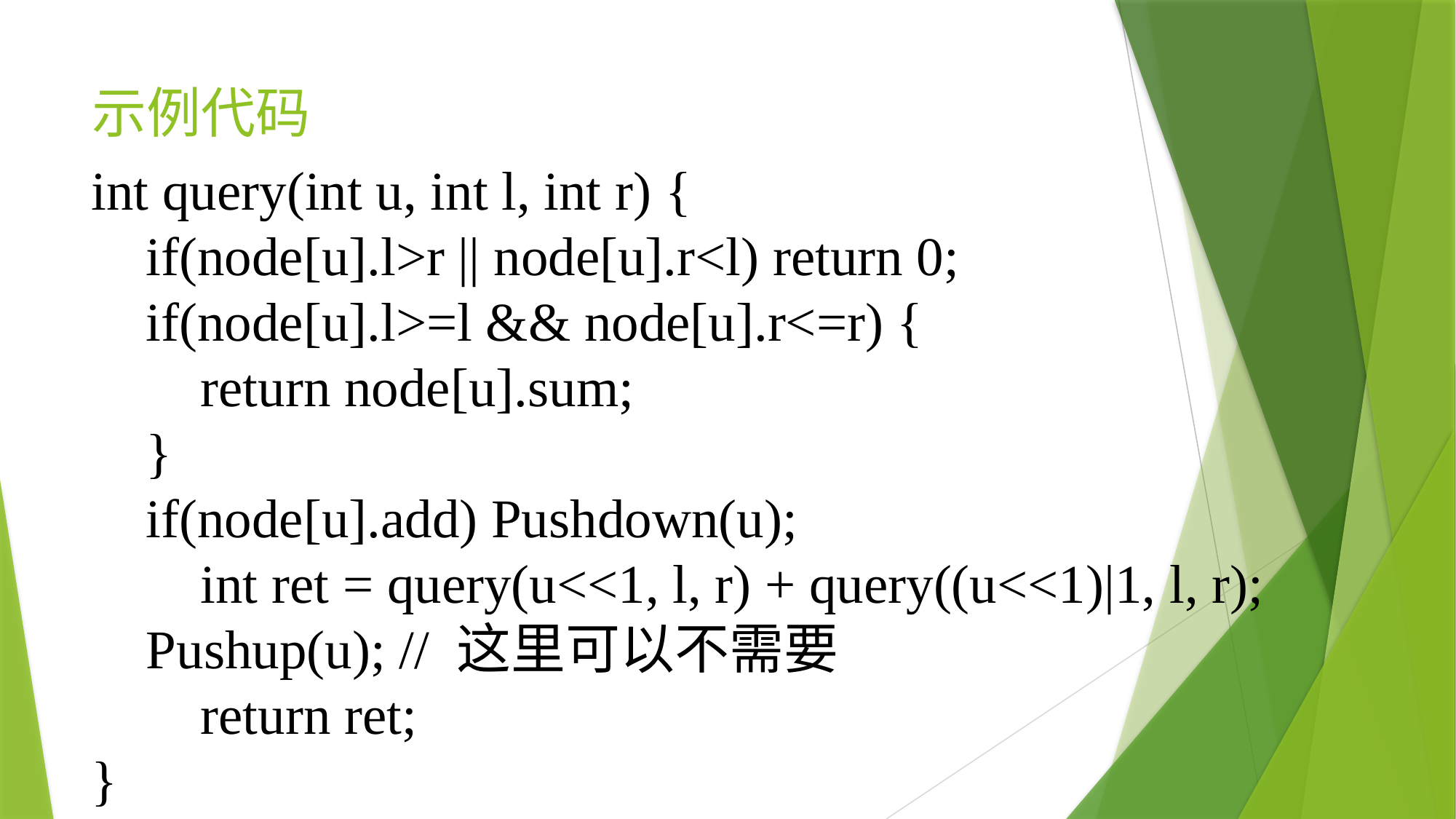

# 示例代码
int query(int u, int l, int r) {
    if(node[u].l>r || node[u].r<l) return 0;
    if(node[u].l>=l && node[u].r<=r) {
        return node[u].sum;
    }
    if(node[u].add) Pushdown(u);
	int ret = query(u<<1, l, r) + query((u<<1)|1, l, r);
    Pushup(u); // 这里可以不需要
	return ret;
}